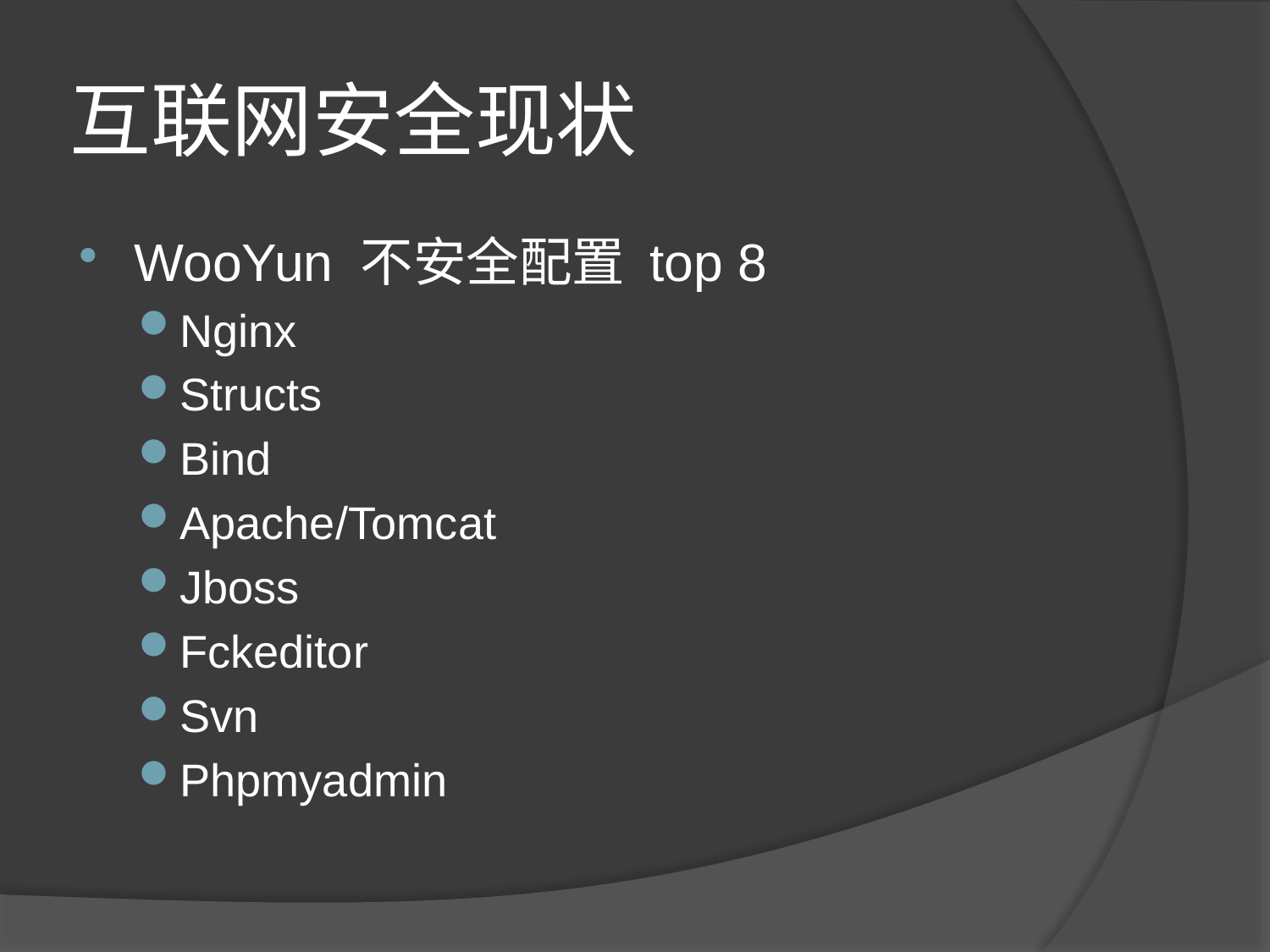

# 互联网安全现状
WooYun 不安全配置 top 8
Nginx
Structs
Bind
Apache/Tomcat
Jboss
Fckeditor
Svn
Phpmyadmin